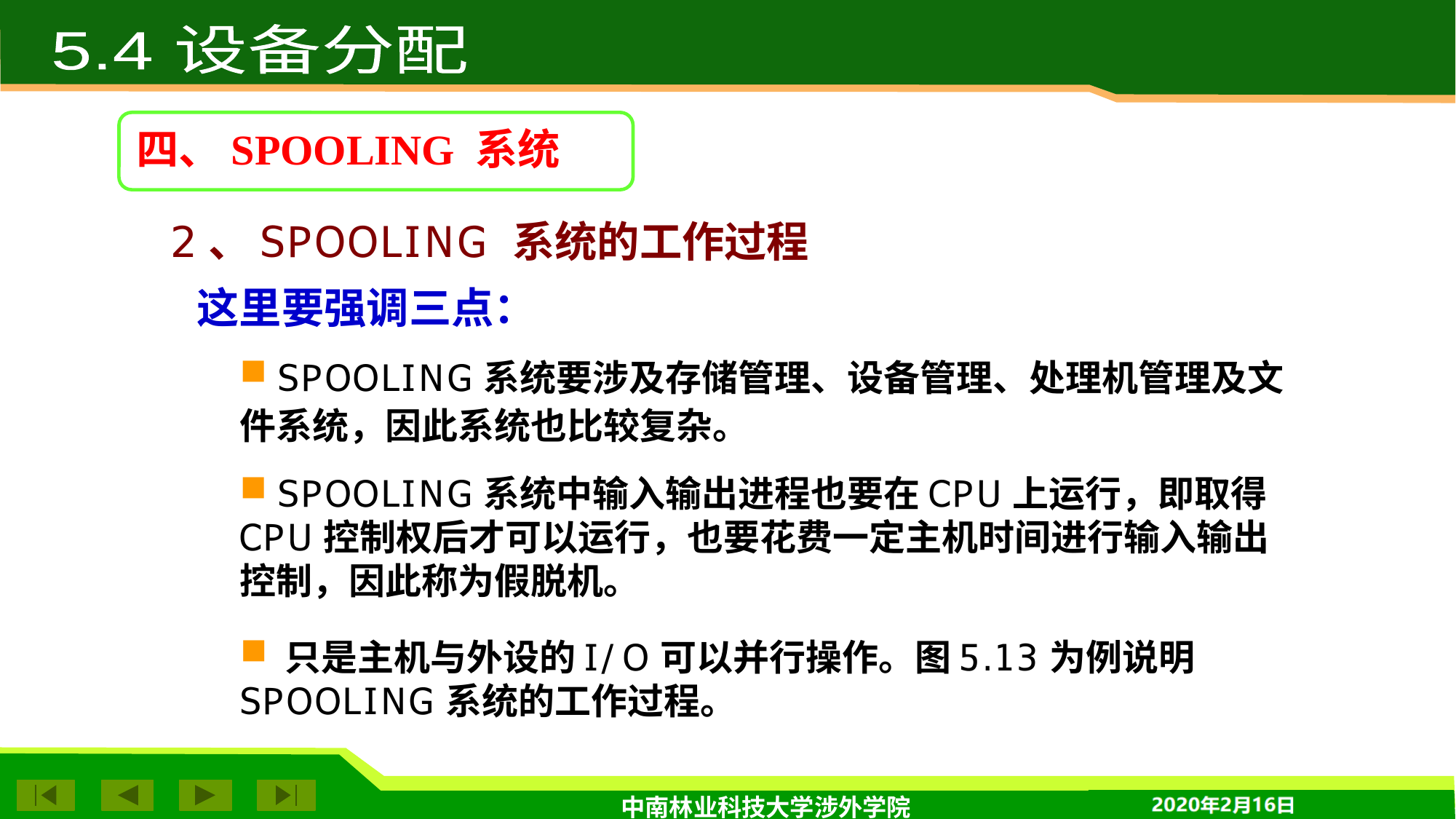

5.4 设备分配

四、SPOOLING 系统
2、SPOOLING 系统的工作过程
这里要强调三点：

 SPOOLING系统要涉及存储管理、设备管理、处理机管理及文件系统，因此系统也比较复杂。
 SPOOLING系统中输入输出进程也要在CPU上运行，即取得CPU控制权后才可以运行，也要花费一定主机时间进行输入输出控制，因此称为假脱机。
 只是主机与外设的I/O可以并行操作。图5.13为例说明SPOOLING系统的工作过程。